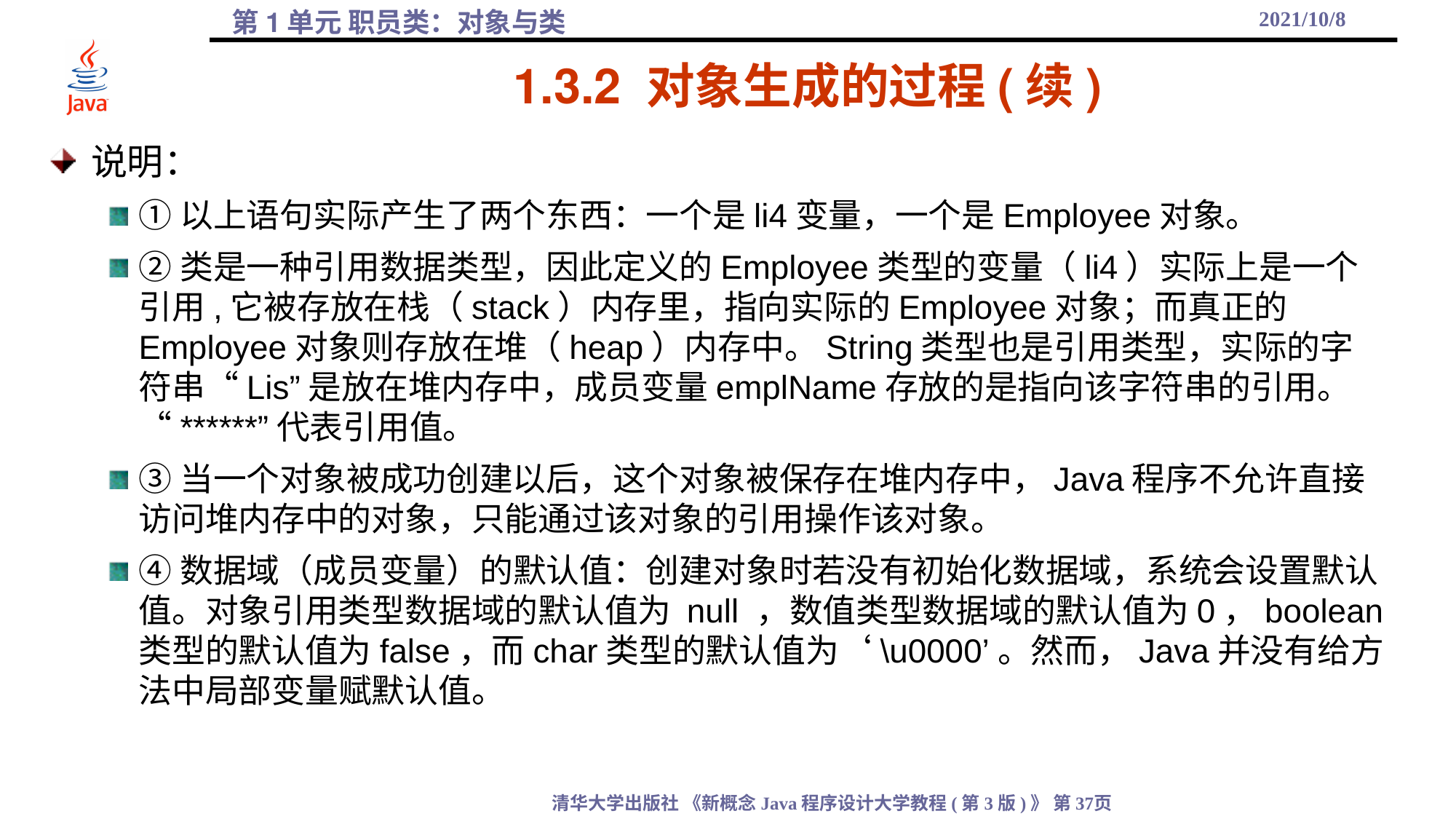

2021/10/8
# 1.3.2 对象生成的过程(续)
说明：
①以上语句实际产生了两个东西：一个是li4变量，一个是Employee对象。
②类是一种引用数据类型，因此定义的Employee类型的变量（li4）实际上是一个引用,它被存放在栈（stack）内存里，指向实际的Employee对象；而真正的Employee对象则存放在堆（heap）内存中。String类型也是引用类型，实际的字符串“Lis”是放在堆内存中，成员变量emplName存放的是指向该字符串的引用。“******”代表引用值。
③当一个对象被成功创建以后，这个对象被保存在堆内存中，Java程序不允许直接访问堆内存中的对象，只能通过该对象的引用操作该对象。
④数据域（成员变量）的默认值：创建对象时若没有初始化数据域，系统会设置默认值。对象引用类型数据域的默认值为 null ，数值类型数据域的默认值为0，boolean 类型的默认值为false，而char类型的默认值为‘\u0000’。然而，Java并没有给方法中局部变量赋默认值。